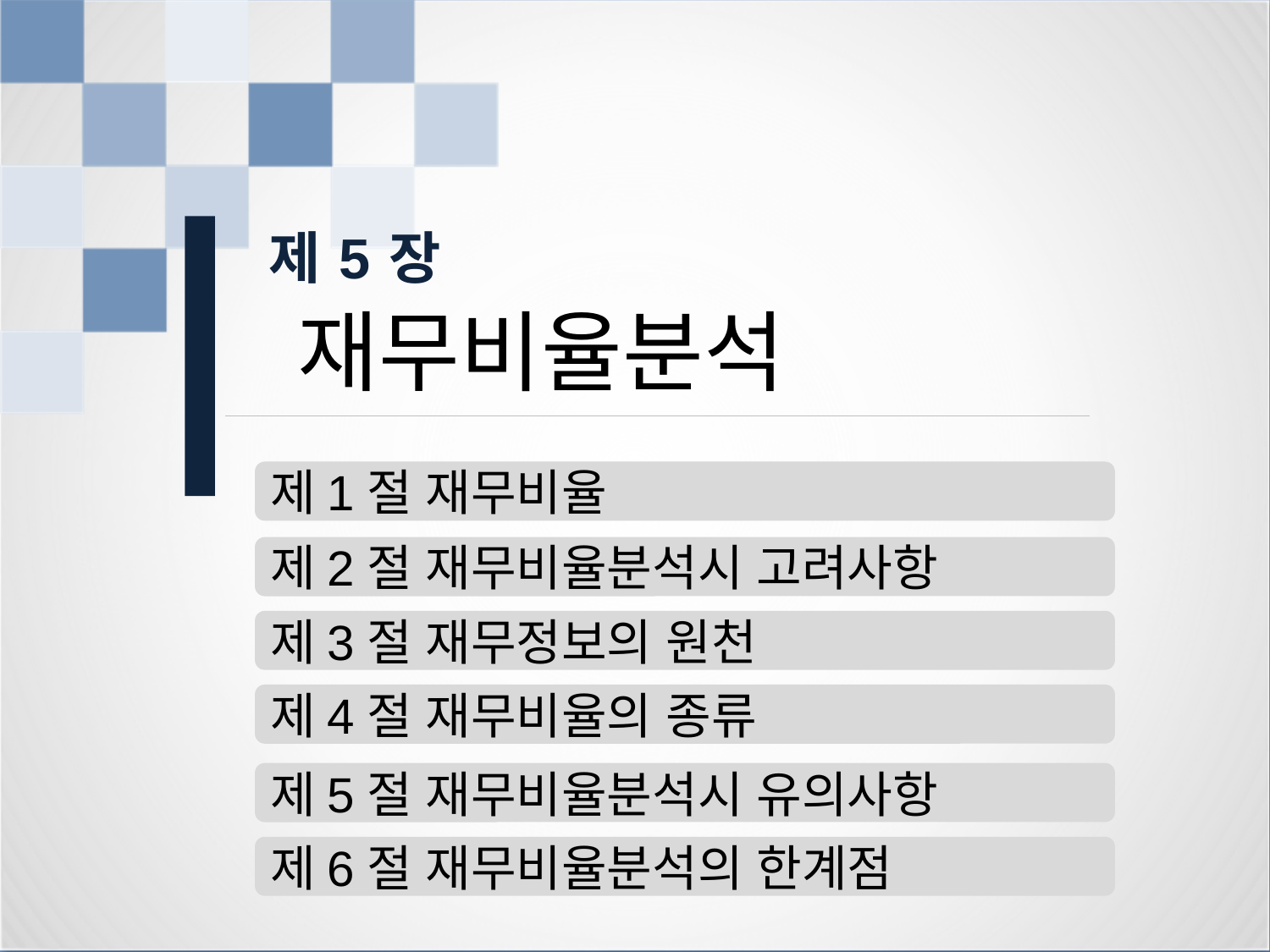

제5장
 재무비율분석
제1절 재무비율
제2절 재무비율분석시 고려사항
제3절 재무정보의 원천
제4절 재무비율의 종류
제5절 재무비율분석시 유의사항
제6절 재무비율분석의 한계점